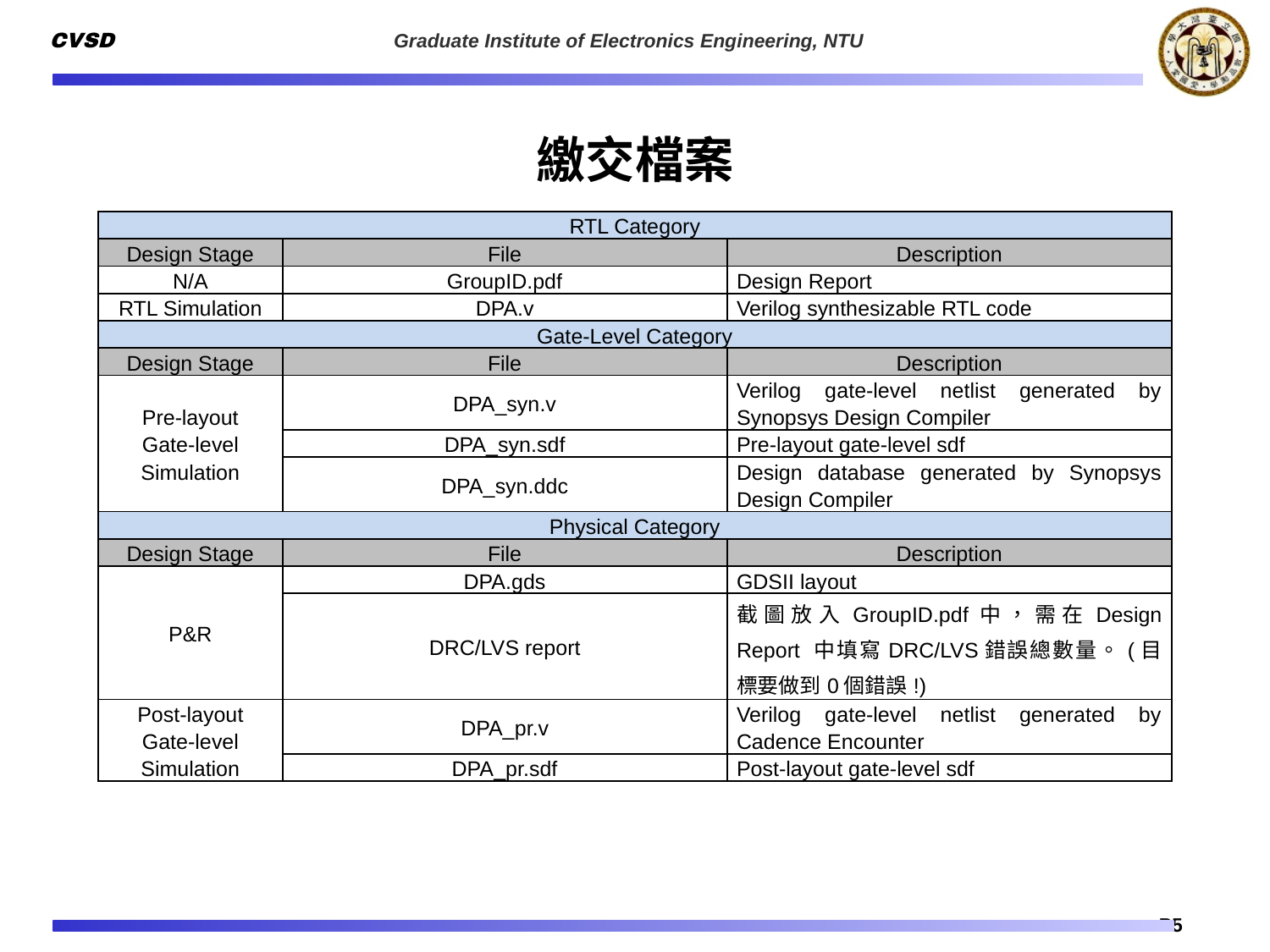

# 繳交檔案
| RTL Category |  |  |
| --- | --- | --- |
| Design Stage | File | Description |
| N/A | GroupID.pdf | Design Report |
| RTL Simulation | DPA.v | Verilog synthesizable RTL code |
| Gate-Level Category |  |  |
| Design Stage | File | Description |
| Pre-layout Gate-level Simulation | DPA\_syn.v | Verilog gate-level netlist generated by Synopsys Design Compiler |
|  | DPA\_syn.sdf | Pre-layout gate-level sdf |
|  | DPA\_syn.ddc | Design database generated by Synopsys Design Compiler |
| Physical Category |  |  |
| Design Stage | File | Description |
| P&R | DPA.gds | GDSII layout |
|  | DRC/LVS report | 截圖放入GroupID.pdf中，需在Design Report 中填寫DRC/LVS錯誤總數量。(目標要做到0個錯誤!) |
| Post-layout Gate-level Simulation | DPA\_pr.v | Verilog gate-level netlist generated by Cadence Encounter |
|  | DPA\_pr.sdf | Post-layout gate-level sdf |